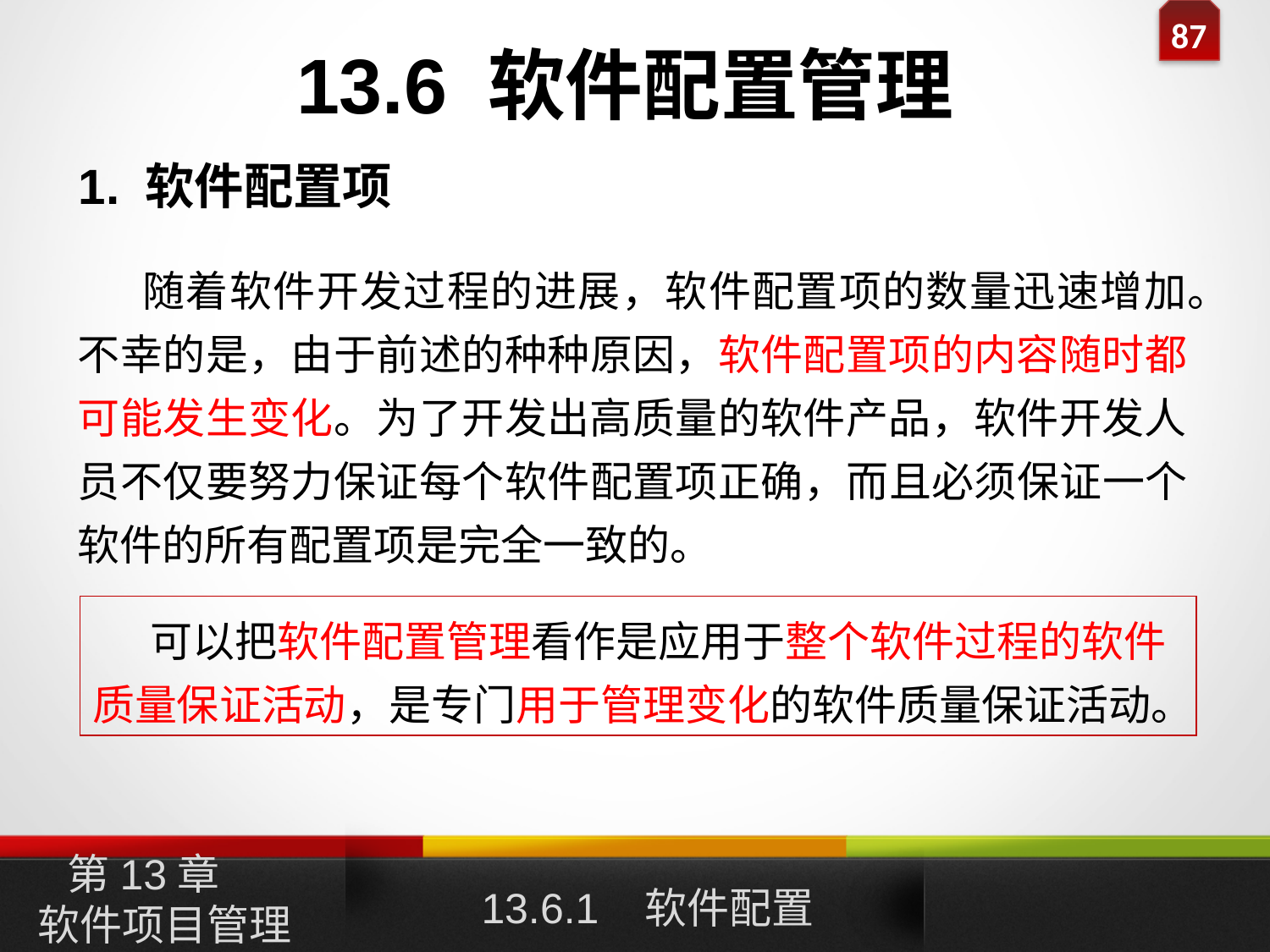

# 13.6 软件配置管理
1. 软件配置项
     随着软件开发过程的进展，软件配置项的数量迅速增加。不幸的是，由于前述的种种原因，软件配置项的内容随时都可能发生变化。为了开发出高质量的软件产品，软件开发人员不仅要努力保证每个软件配置项正确，而且必须保证一个软件的所有配置项是完全一致的。
     可以把软件配置管理看作是应用于整个软件过程的软件质量保证活动，是专门用于管理变化的软件质量保证活动。
第13章
软件项目管理
13.6.1   软件配置